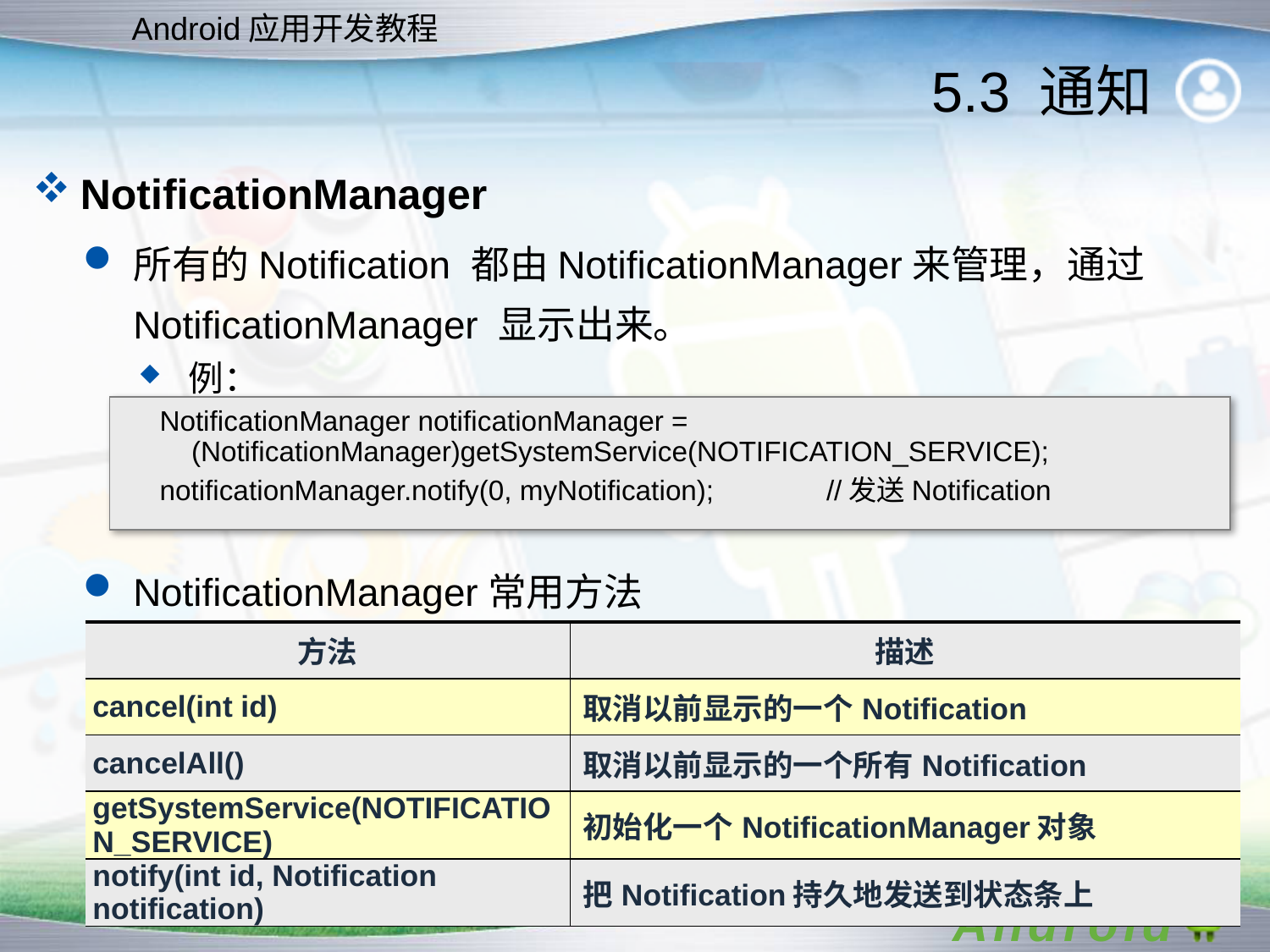

5.3 通知
NotificationManager
所有的Notification 都由NotificationManager来管理，通过NotificationManager 显示出来。
例：
NotificationManager notificationManager =    (NotificationManager)getSystemService(NOTIFICATION_SERVICE);
notificationManager.notify(0, myNotification);	//发送Notification

NotificationManager常用方法

| 方法 | 描述 |
| --- | --- |
| cancel(int id) | 取消以前显示的一个Notification |
| cancelAll() | 取消以前显示的一个所有Notification |
| getSystemService(NOTIFICATION\_SERVICE) | 初始化一个NotificationManager对象 |
| notify(int id, Notification notification) | 把Notification持久地发送到状态条上 |